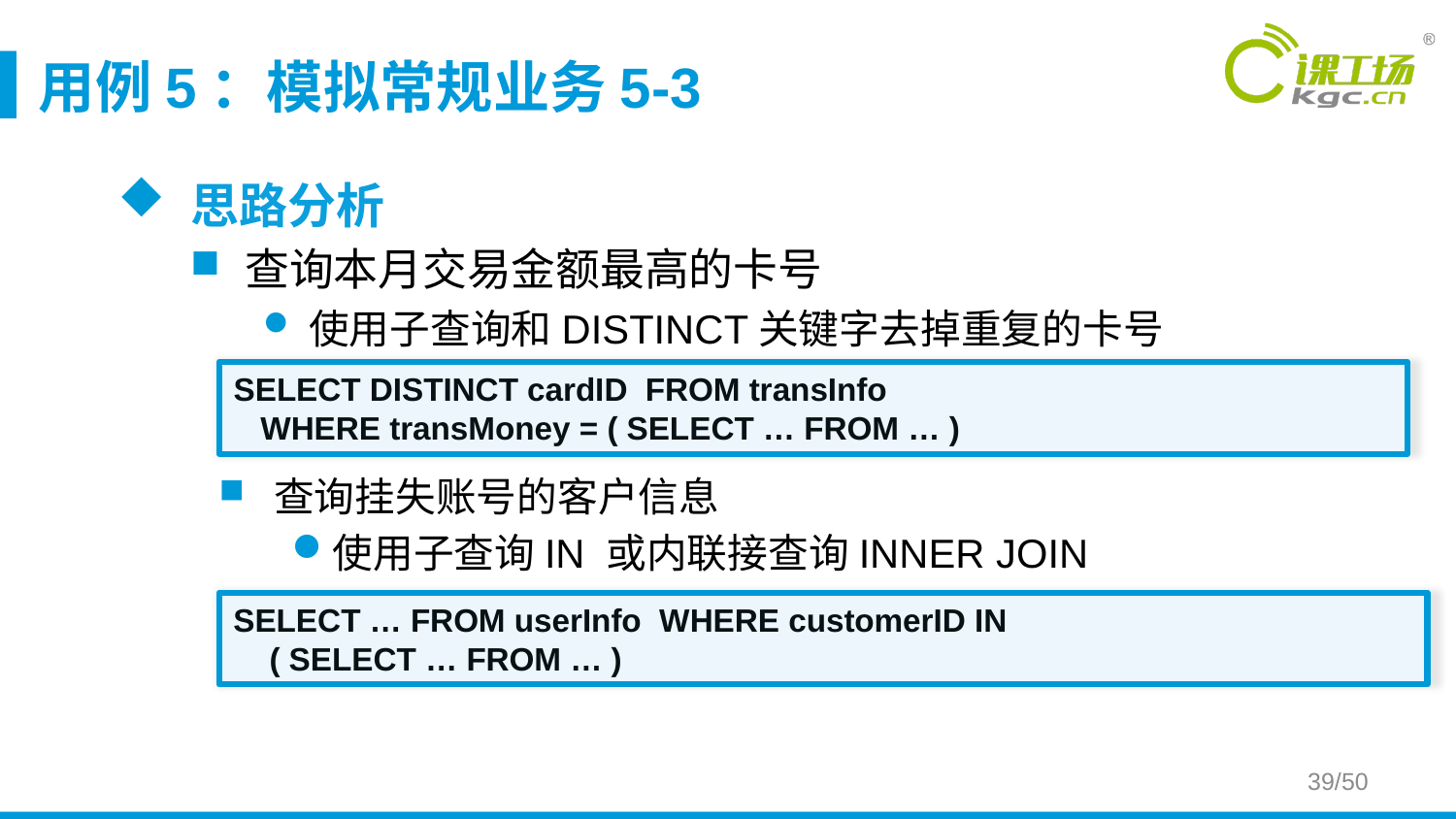

# 用例5：模拟常规业务5-3
思路分析
查询本月交易金额最高的卡号
使用子查询和DISTINCT关键字去掉重复的卡号
SELECT DISTINCT cardID  FROM transInfo
   WHERE transMoney = ( SELECT … FROM … )
查询挂失账号的客户信息
使用子查询IN 或内联接查询INNER JOIN
SELECT … FROM userInfo  WHERE customerID IN
    ( SELECT … FROM … )
39/50